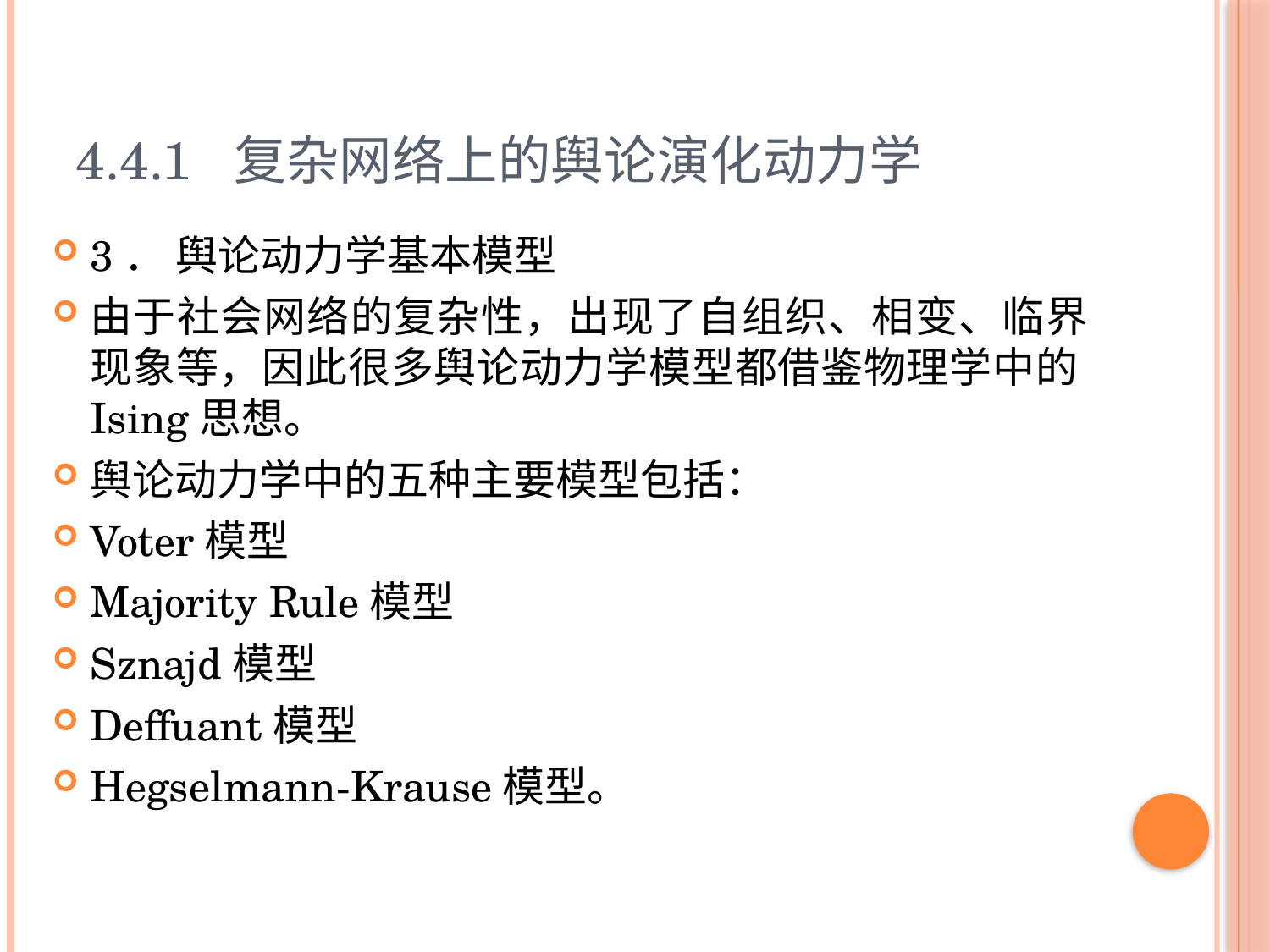

# 4.4.1  复杂网络上的舆论演化动力学
3． 舆论动力学基本模型
由于社会网络的复杂性，出现了自组织、相变、临界现象等，因此很多舆论动力学模型都借鉴物理学中的Ising思想。
舆论动力学中的五种主要模型包括：
Voter模型
Majority Rule模型
Sznajd模型
Deffuant模型
Hegselmann-Krause模型。